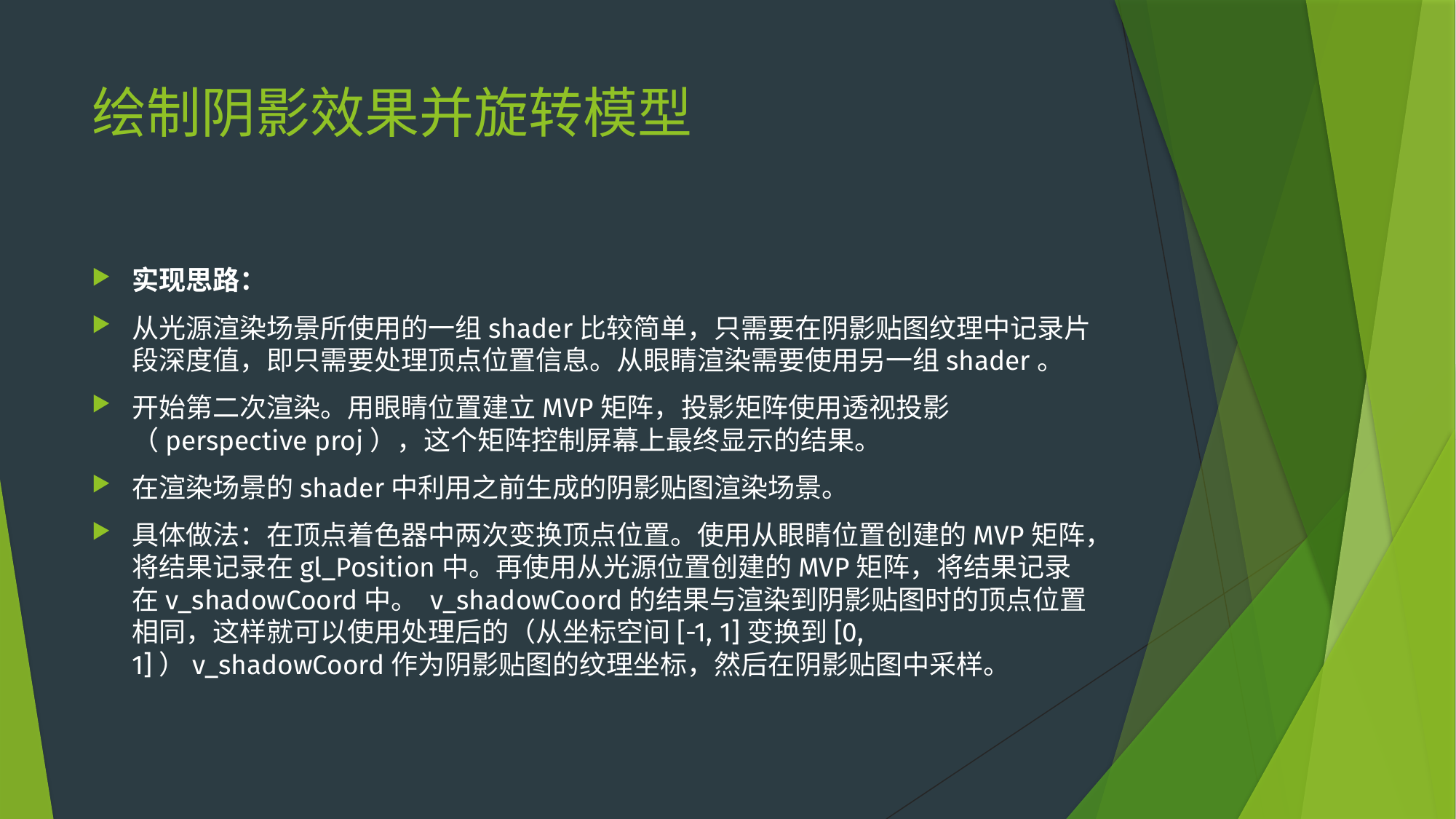

# 绘制阴影效果并旋转模型
实现思路：
从光源渲染场景所使用的一组shader比较简单，只需要在阴影贴图纹理中记录片段深度值，即只需要处理顶点位置信息。从眼睛渲染需要使用另一组shader。
开始第二次渲染。用眼睛位置建立MVP矩阵，投影矩阵使用透视投影（perspective proj），这个矩阵控制屏幕上最终显示的结果。
在渲染场景的shader中利用之前生成的阴影贴图渲染场景。
具体做法：在顶点着色器中两次变换顶点位置。使用从眼睛位置创建的MVP矩阵，将结果记录在gl_Position中。再使用从光源位置创建的MVP矩阵，将结果记录在v_shadowCoord中。 v_shadowCoord的结果与渲染到阴影贴图时的顶点位置相同，这样就可以使用处理后的（从坐标空间[-1, 1]变换到[0, 1]）v_shadowCoord作为阴影贴图的纹理坐标，然后在阴影贴图中采样。